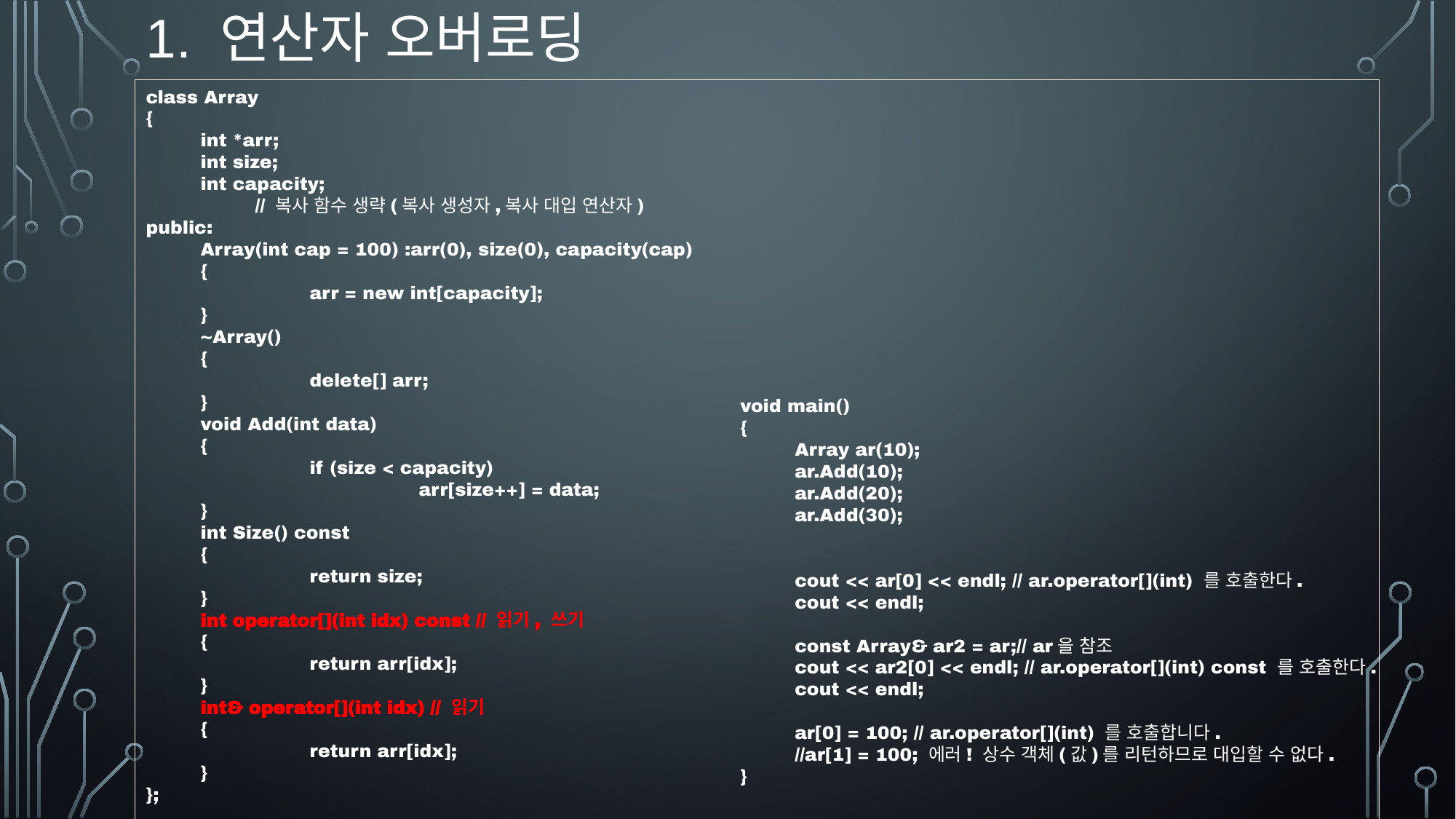

# 1. 연산자 오버로딩
class Array
{
int *arr;
int size;
int capacity;
	// 복사 함수 생략(복사 생성자,복사 대입 연산자)
public:
Array(int cap = 100) :arr(0), size(0), capacity(cap)
{
	arr = new int[capacity];
}
~Array()
{
	delete[] arr;
}
void Add(int data)
{
	if (size < capacity)
		arr[size++] = data;
}
int Size() const
{
	return size;
}
int operator[](int idx) const // 읽기, 쓰기
{
	return arr[idx];
}
int& operator[](int idx) // 읽기
{
	return arr[idx];
}
};

void main()
{
Array ar(10);
ar.Add(10);
ar.Add(20);
ar.Add(30);

cout << ar[0] << endl; // ar.operator[](int) 를 호출한다.
cout << endl;

const Array& ar2 = ar;// ar을 참조
cout << ar2[0] << endl; // ar.operator[](int) const 를 호출한다.
cout << endl;

ar[0] = 100; // ar.operator[](int) 를 호출합니다.
//ar[1] = 100; 에러! 상수 객체(값)를 리턴하므로 대입할 수 없다.
}